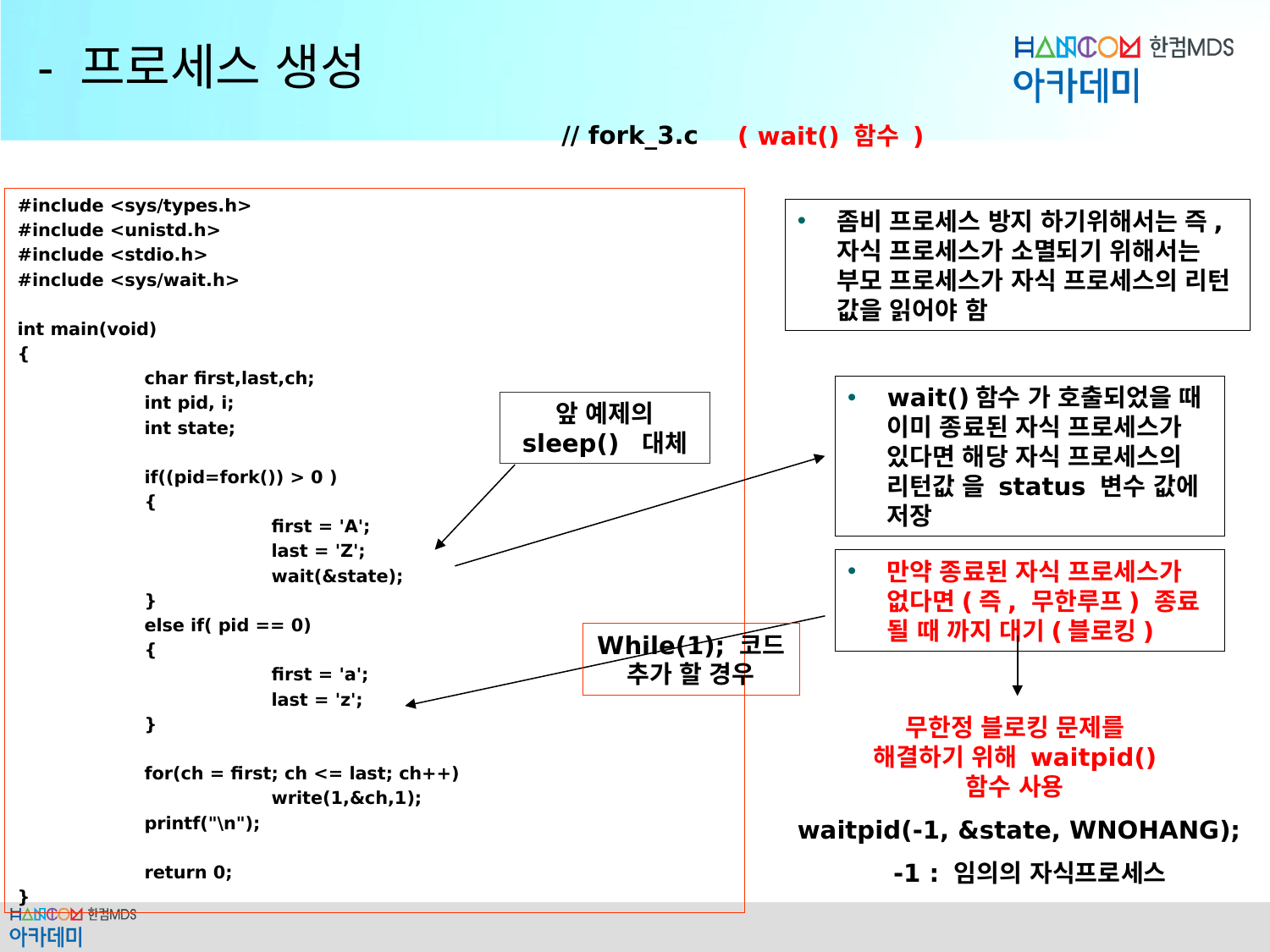

# - 프로세스 생성
// fork_3.c
( wait() 함수 )
#include <sys/types.h>
#include <unistd.h>
#include <stdio.h>
#include <sys/wait.h>

int main(void)
{
	char first,last,ch;
	int pid, i;
	int state;

	if((pid=fork()) > 0 )
	{
		first = 'A';
		last = 'Z';
		wait(&state);
	}
	else if( pid == 0)
	{
		first = 'a';
		last = 'z';
	}

	for(ch = first; ch <= last; ch++)
		write(1,&ch,1);
	printf("\n");

	return 0;
}
좀비 프로세스 방지 하기위해서는 즉, 자식 프로세스가 소멸되기 위해서는 부모 프로세스가 자식 프로세스의 리턴 값을 읽어야 함
wait()함수 가 호출되었을 때 이미 종료된 자식 프로세스가 있다면 해당 자식 프로세스의  리턴값 을 status 변수 값에 저장
앞 예제의 sleep()  대체
만약 종료된 자식 프로세스가 없다면(즉, 무한루프) 종료 될 때 까지 대기(블로킹)
While(1); 코드 추가 할 경우
무한정 블로킹 문제를 해결하기 위해 waitpid() 함수 사용
waitpid(-1, &state, WNOHANG);
-1 : 임의의 자식프로세스